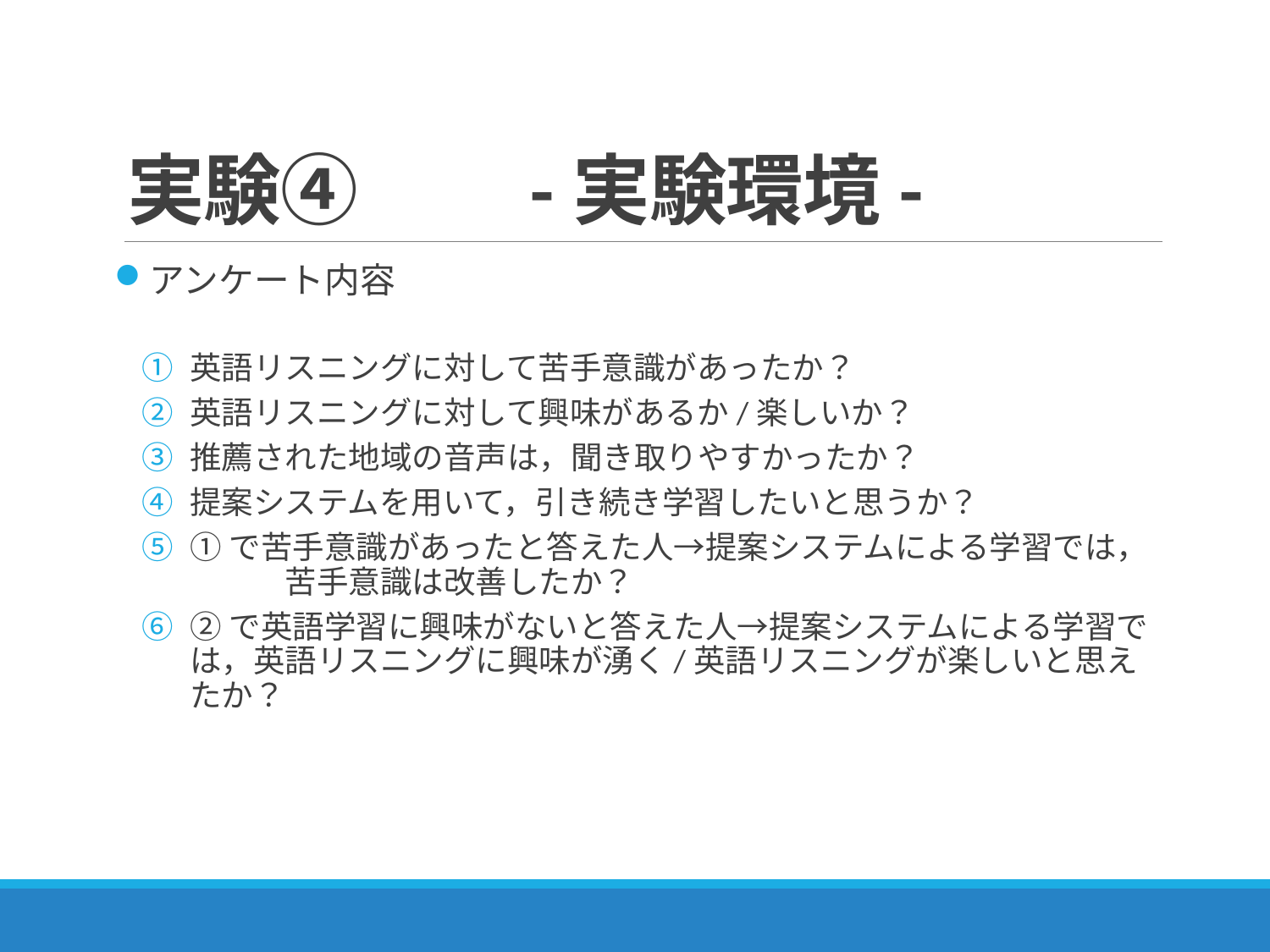

# 実験④　　-実験環境-
アンケート内容

英語リスニングに対して苦手意識があったか？
英語リスニングに対して興味があるか/楽しいか？
推薦された地域の音声は，聞き取りやすかったか？
提案システムを用いて，引き続き学習したいと思うか？
①で苦手意識があったと答えた人→提案システムによる学習では，　　　苦手意識は改善したか？
②で英語学習に興味がないと答えた人→提案システムによる学習では，英語リスニングに興味が湧く/英語リスニングが楽しいと思えたか？

13